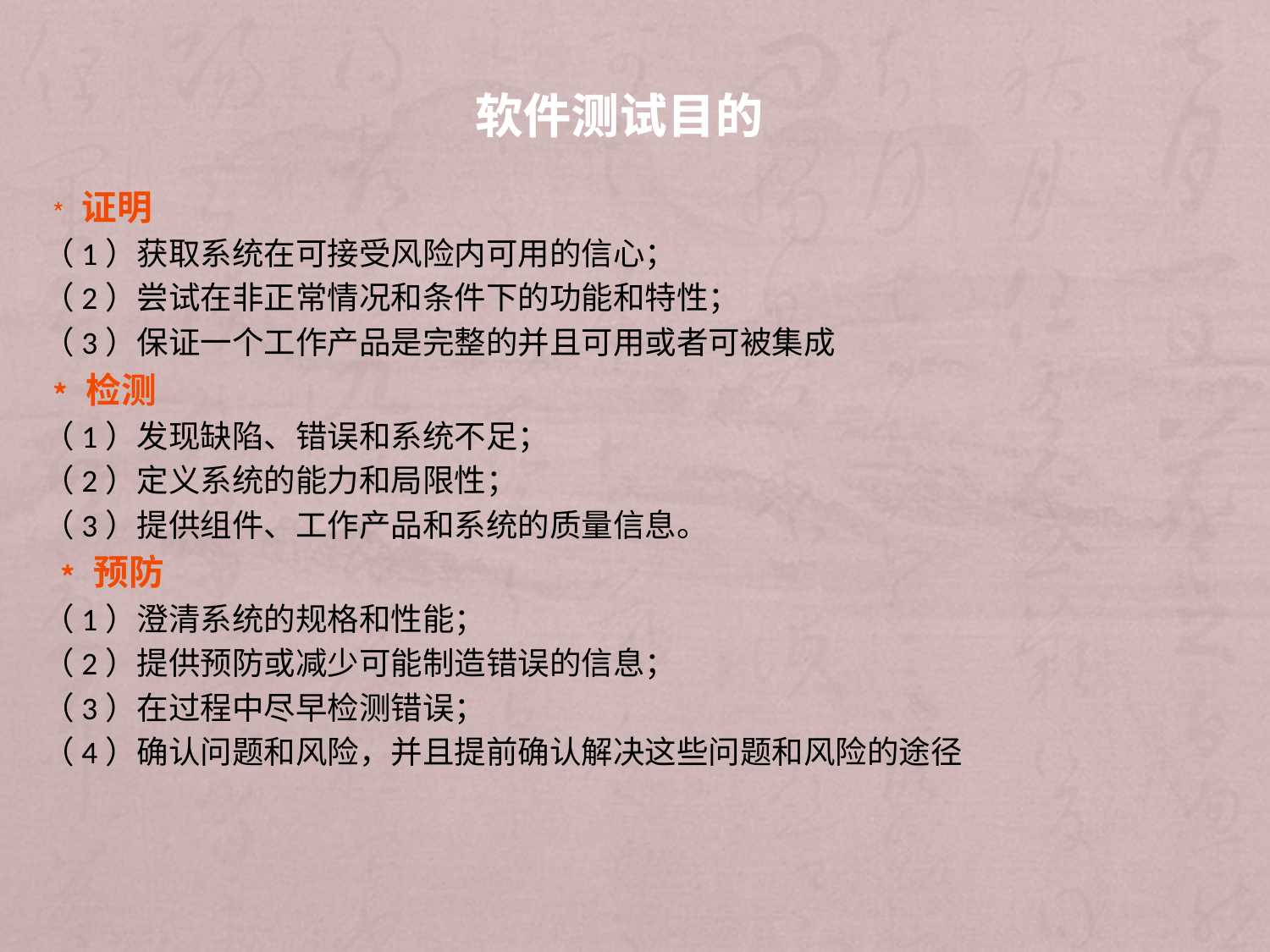

# 软件测试目的
﹡证明
（1）获取系统在可接受风险内可用的信心；
（2）尝试在非正常情况和条件下的功能和特性；
（3）保证一个工作产品是完整的并且可用或者可被集成
﹡检测
（1）发现缺陷、错误和系统不足；
（2）定义系统的能力和局限性；
（3）提供组件、工作产品和系统的质量信息。
 ﹡预防
（1）澄清系统的规格和性能；
（2）提供预防或减少可能制造错误的信息；
（3）在过程中尽早检测错误；
（4）确认问题和风险，并且提前确认解决这些问题和风险的途径